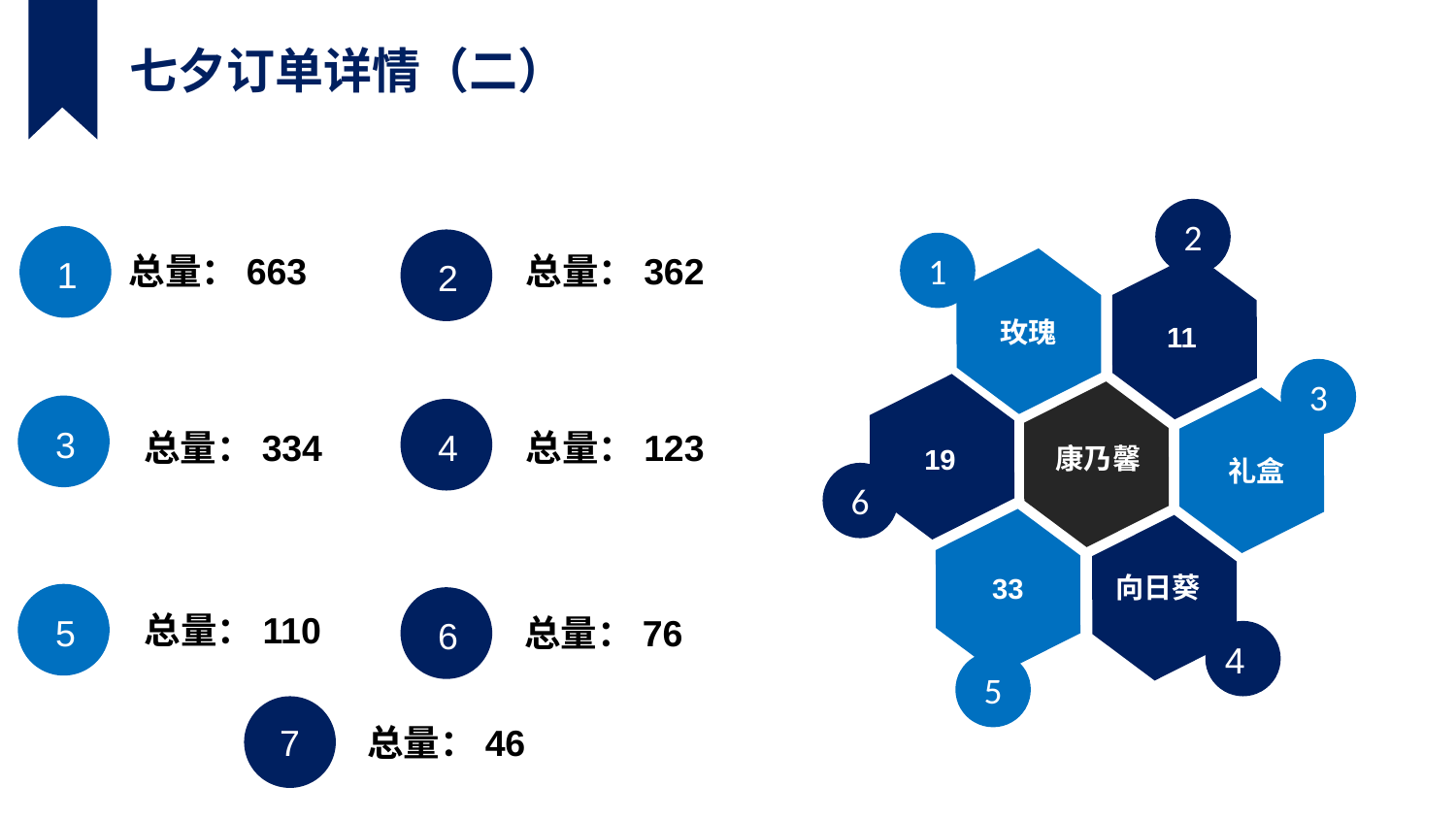

七夕订单详情（二）
2
1

3

1

6

4
5

1

2
总量：362
总量：663
玫瑰
11

3

4
总量：123
总量：334
康乃馨
19
礼盒
1
向日葵
33

5

6

7
总量：110
总量：76
总量：46